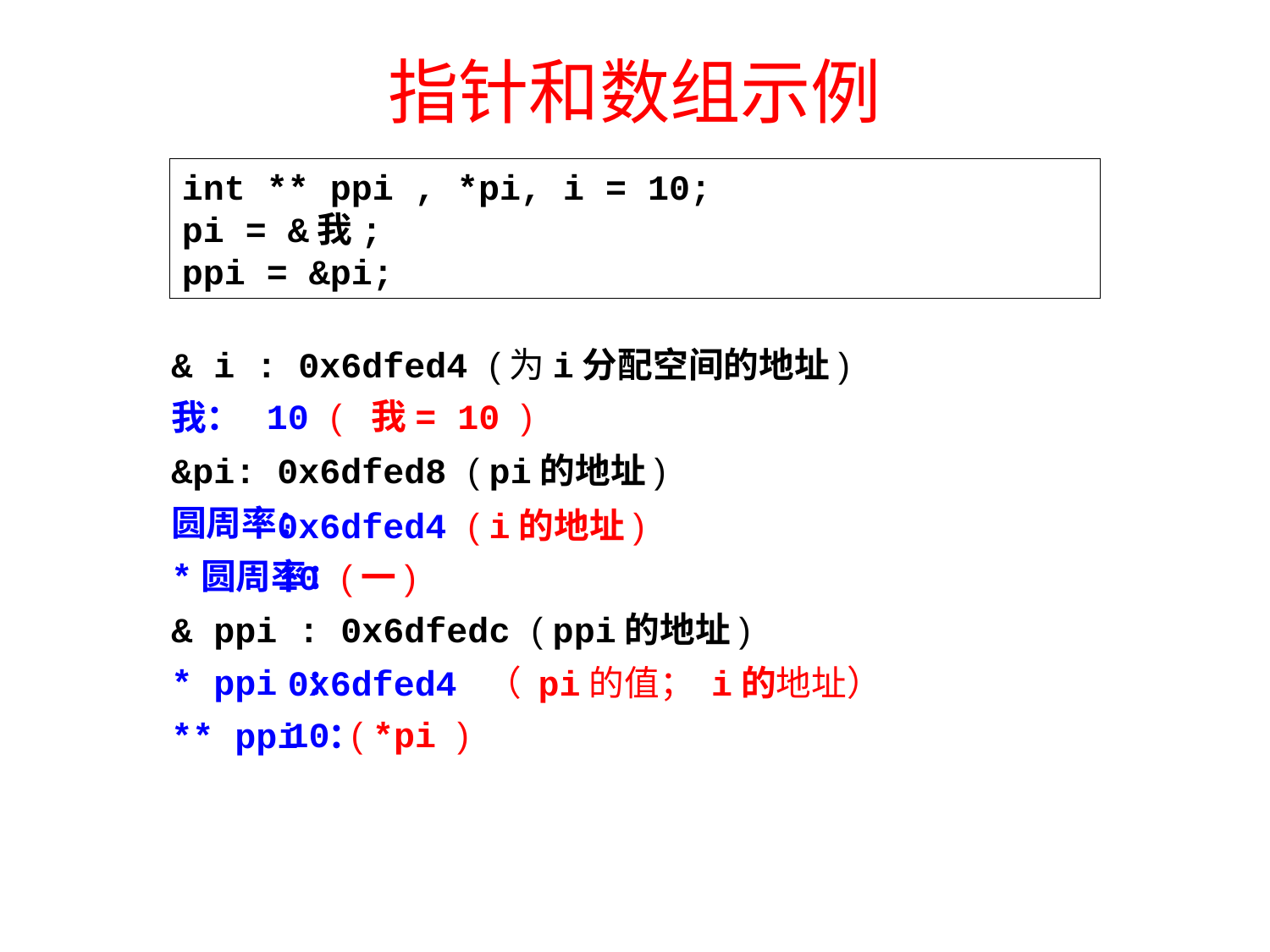

# 指针和数组示例
int ** ppi , *pi, i = 10;
pi = &我;
ppi = &pi;
& i : 0x6dfed4 (为i分配空间的地址)
我：
&pi: 0x6dfed8 ( pi的地址)
圆周率：
*圆周率：
& ppi : 0x6dfedc ( ppi的地址)
* ppi ：
** ppi ：

10 ( 我= 10 )
0x6dfed4 ( i的地址)
10 (一)
0x6dfed4 （ pi的值； i的地址）
10 ( *pi )